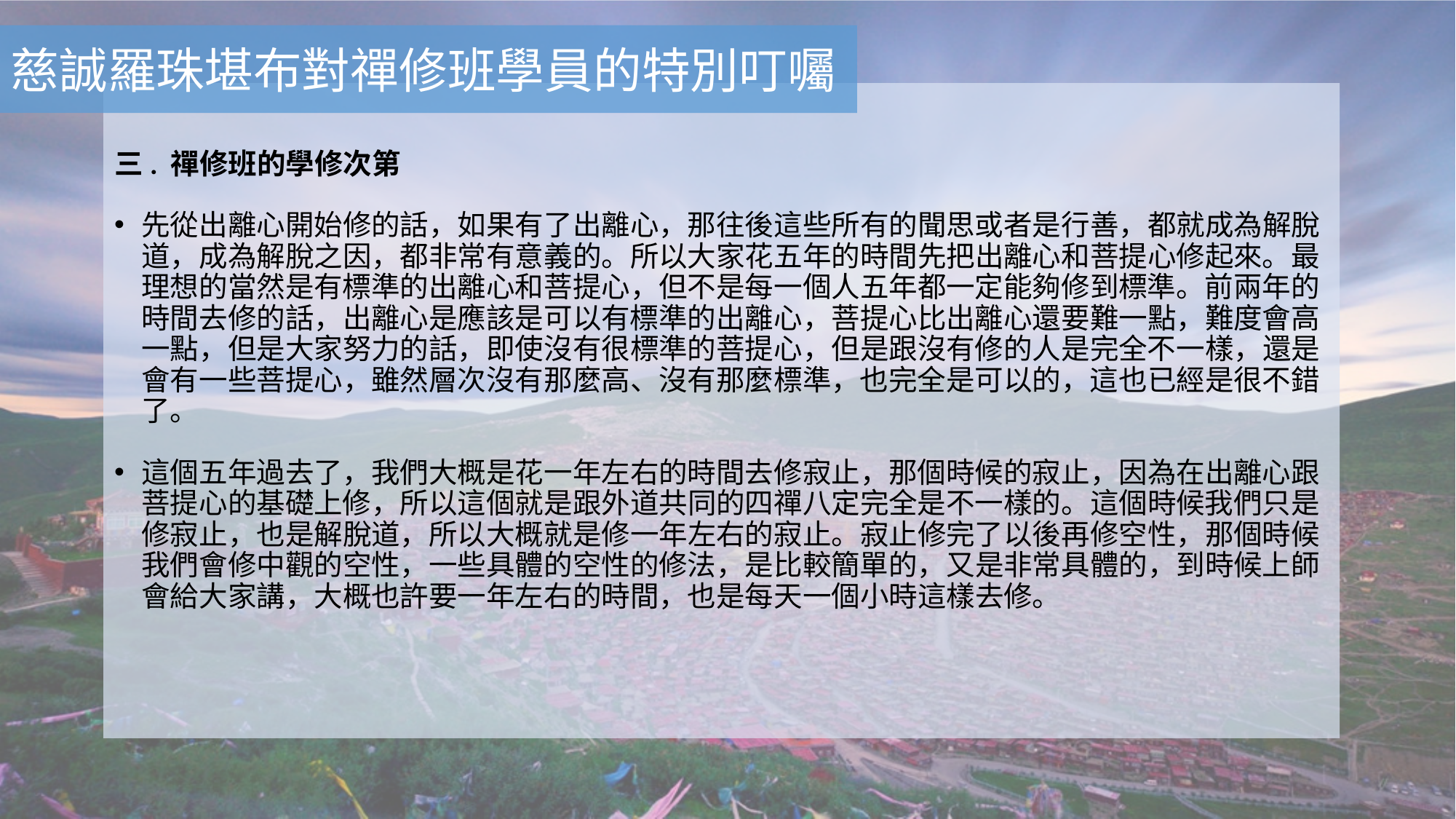

慈誠羅珠堪布對禪修班學員的特別叮囑

三. 禪修班的學修次第
先從出離心開始修的話，如果有了出離心，那往後這些所有的聞思或者是行善，都就成為解脫道，成為解脫之因，都非常有意義的。所以大家花五年的時間先把出離心和菩提心修起來。最理想的當然是有標準的出離心和菩提心，但不是每一個人五年都一定能夠修到標準。前兩年的時間去修的話，出離心是應該是可以有標準的出離心，菩提心比出離心還要難一點，難度會高一點，但是大家努力的話，即使沒有很標準的菩提心，但是跟沒有修的人是完全不一樣，還是會有一些菩提心，雖然層次沒有那麼高、沒有那麼標準，也完全是可以的，這也已經是很不錯了。
這個五年過去了，我們大概是花一年左右的時間去修寂止，那個時候的寂止，因為在出離心跟菩提心的基礎上修，所以這個就是跟外道共同的四禪八定完全是不一樣的。這個時候我們只是修寂止，也是解脫道，所以大概就是修一年左右的寂止。寂止修完了以後再修空性，那個時候我們會修中觀的空性，一些具體的空性的修法，是比較簡單的，又是非常具體的，到時候上師會給大家講，大概也許要一年左右的時間，也是每天一個小時這樣去修。